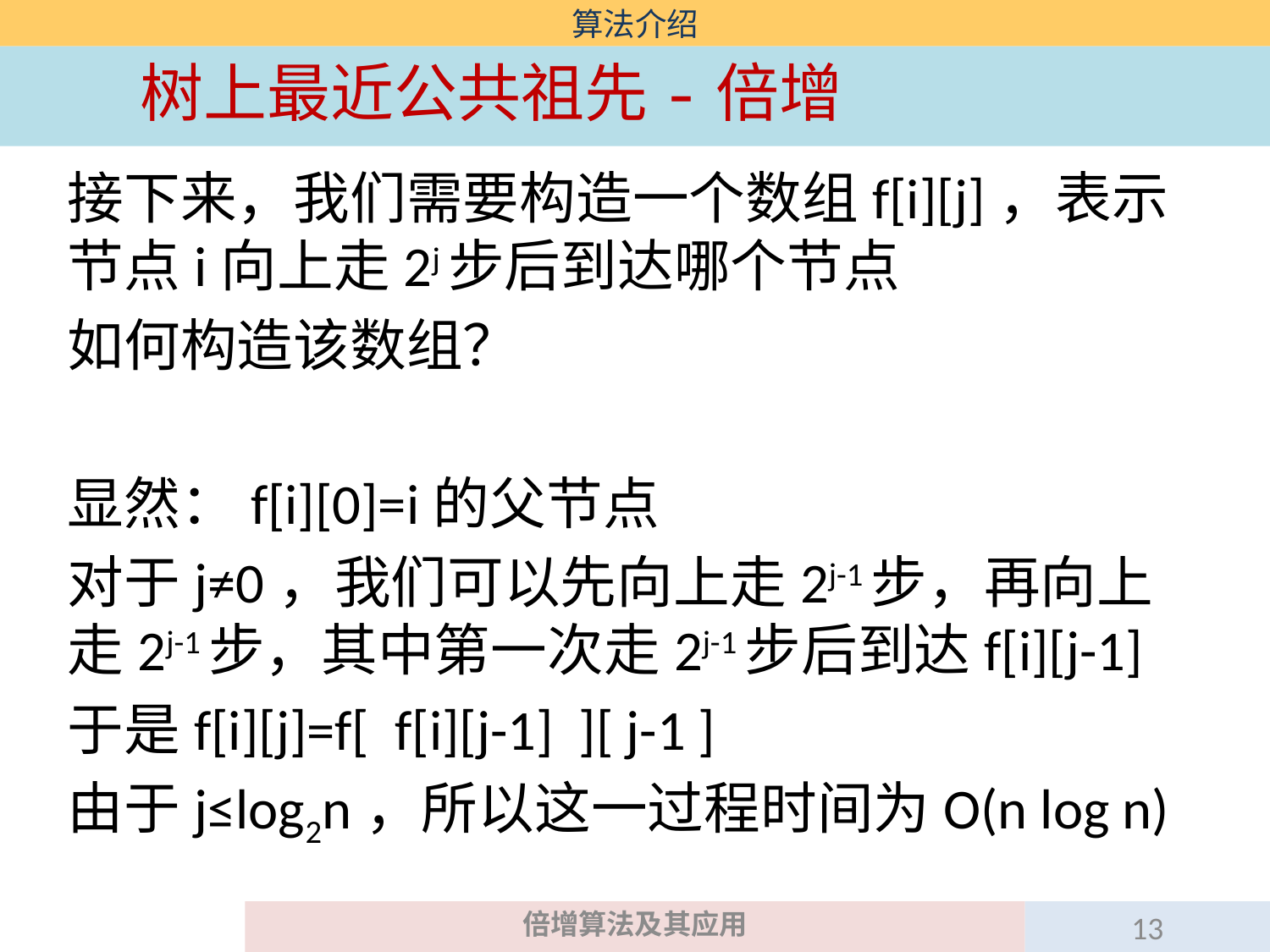

# 算法介绍
	树上最近公共祖先-倍增
接下来，我们需要构造一个数组f[i][j]，表示节点i向上走2j步后到达哪个节点
如何构造该数组？

显然：f[i][0]=i的父节点
对于j≠0，我们可以先向上走2j-1步，再向上走2j-1步，其中第一次走2j-1步后到达f[i][j-1]
于是f[i][j]=f[  f[i][j-1]  ][ j-1 ]
由于j≤log2n，所以这一过程时间为O(n log n)
倍增算法及其应用
13